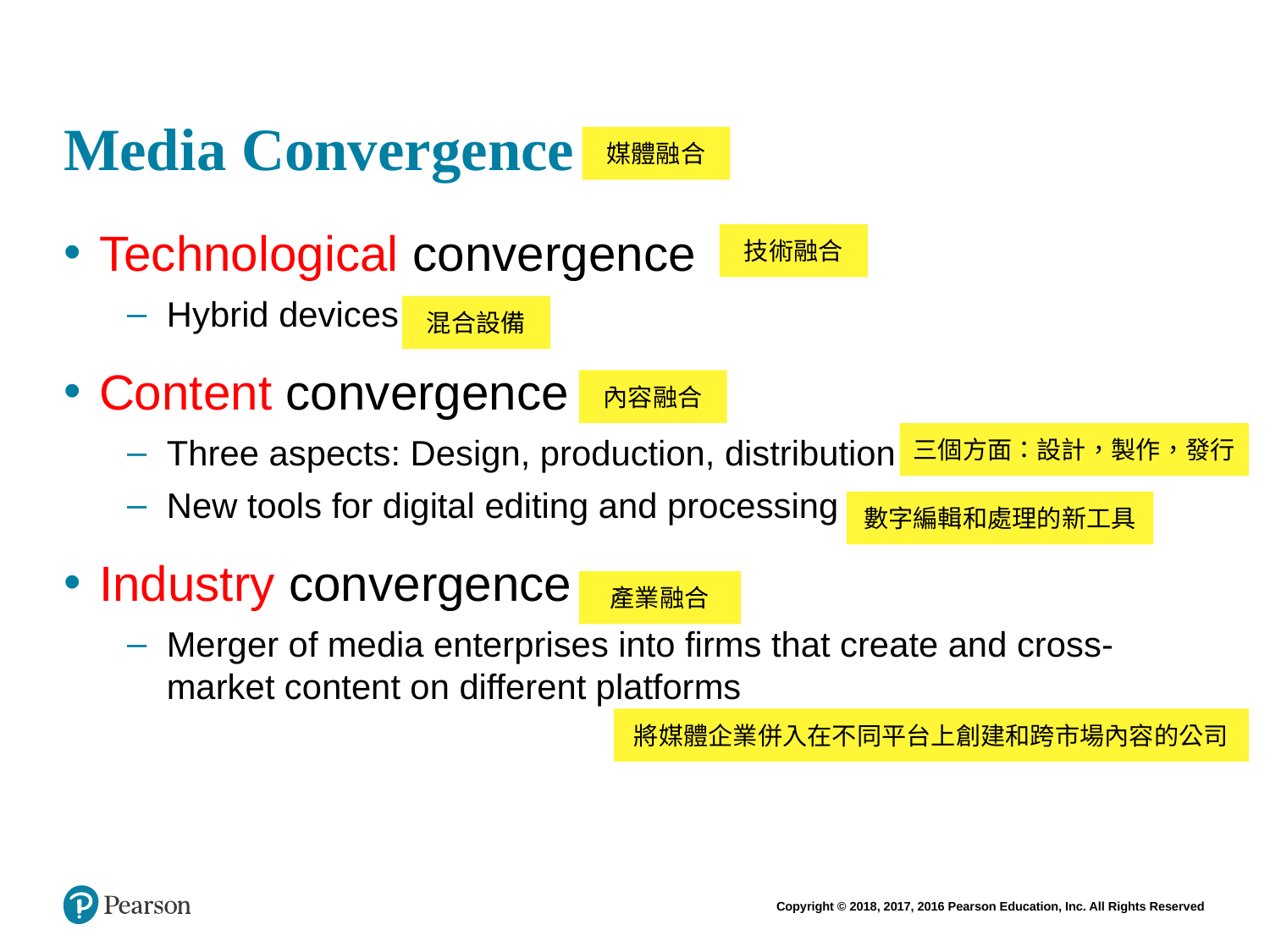

# Media Convergence
媒體融合
Technological convergence
Hybrid devices
Content convergence
Three aspects: Design, production, distribution
New tools for digital editing and processing
Industry convergence
Merger of media enterprises into firms that create and cross-market content on different platforms
技術融合
混合設備
內容融合
三個方面：設計，製作，發行
數字編輯和處理的新工具
產業融合
將媒體企業併入在不同平台上創建和跨市場內容的公司